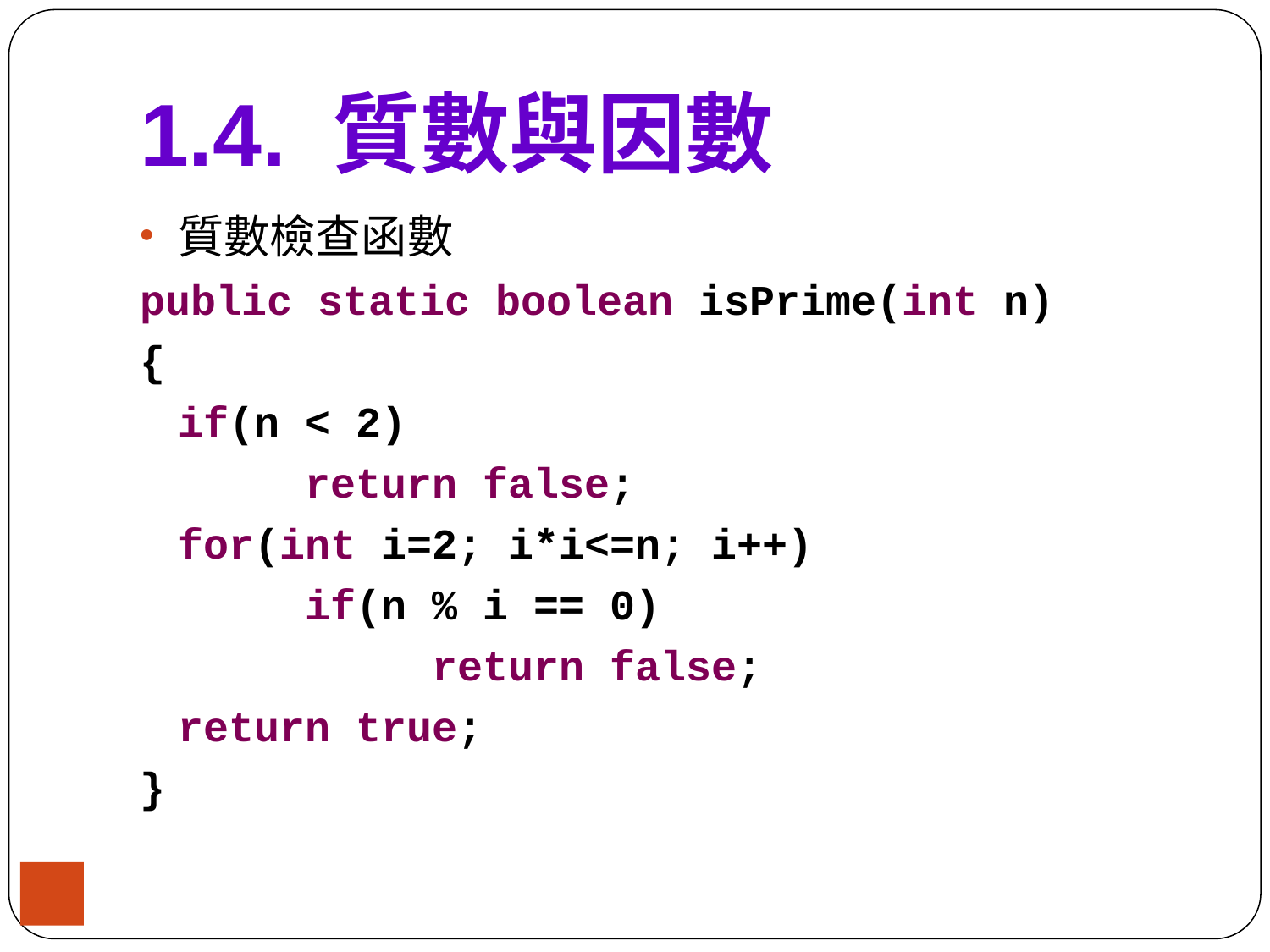

# 1.4. 質數與因數
質數檢查函數
public static boolean isPrime(int n)
{
	if(n < 2)
		return false;
	for(int i=2; i*i<=n; i++)
		if(n % i == 0)
			return false;
	return true;
}